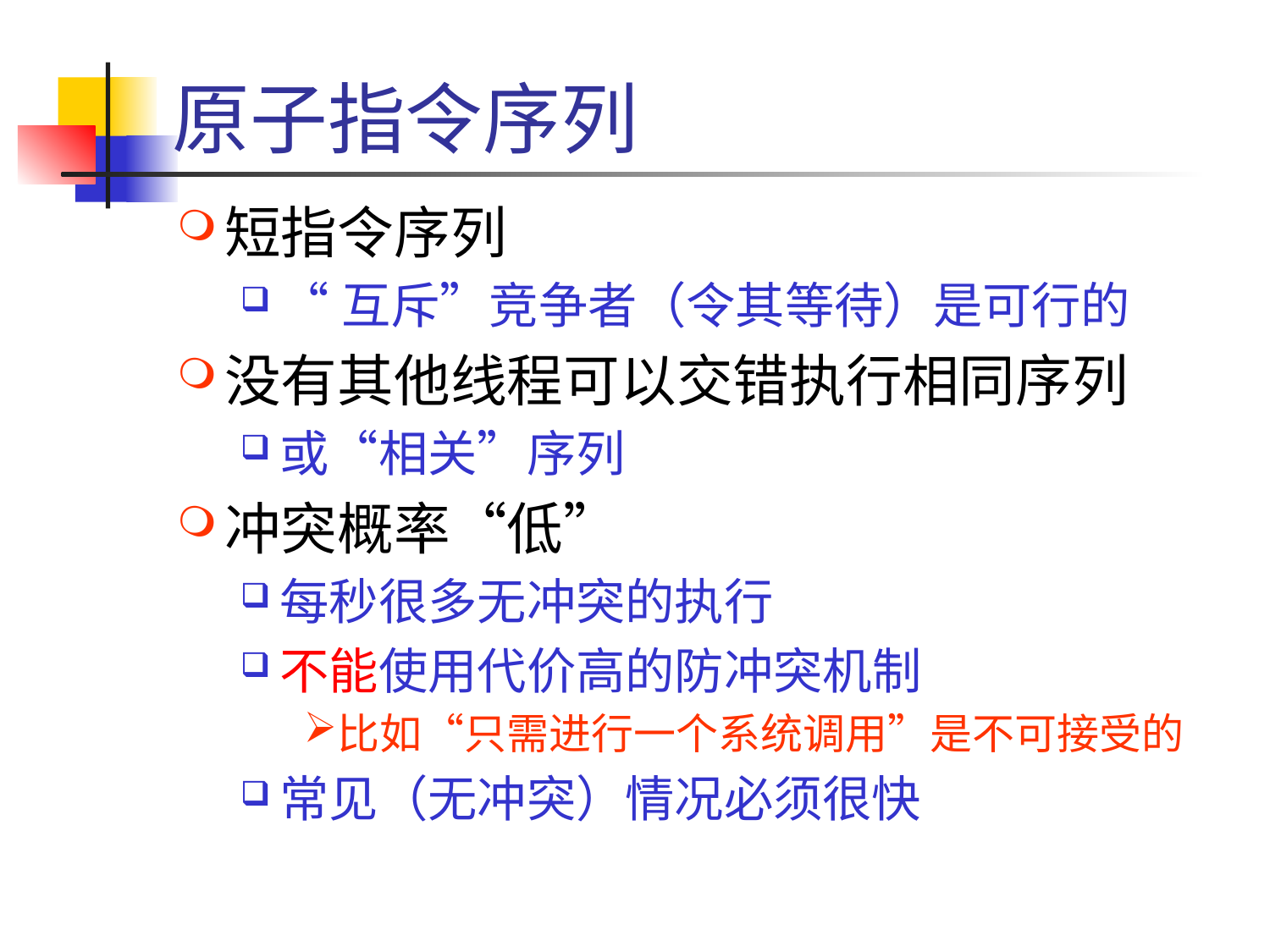

# 原子指令序列
短指令序列
“互斥”竞争者（令其等待）是可行的
没有其他线程可以交错执行相同序列
或“相关”序列
冲突概率“低”
每秒很多无冲突的执行
不能使用代价高的防冲突机制
比如“只需进行一个系统调用”是不可接受的
常见（无冲突）情况必须很快